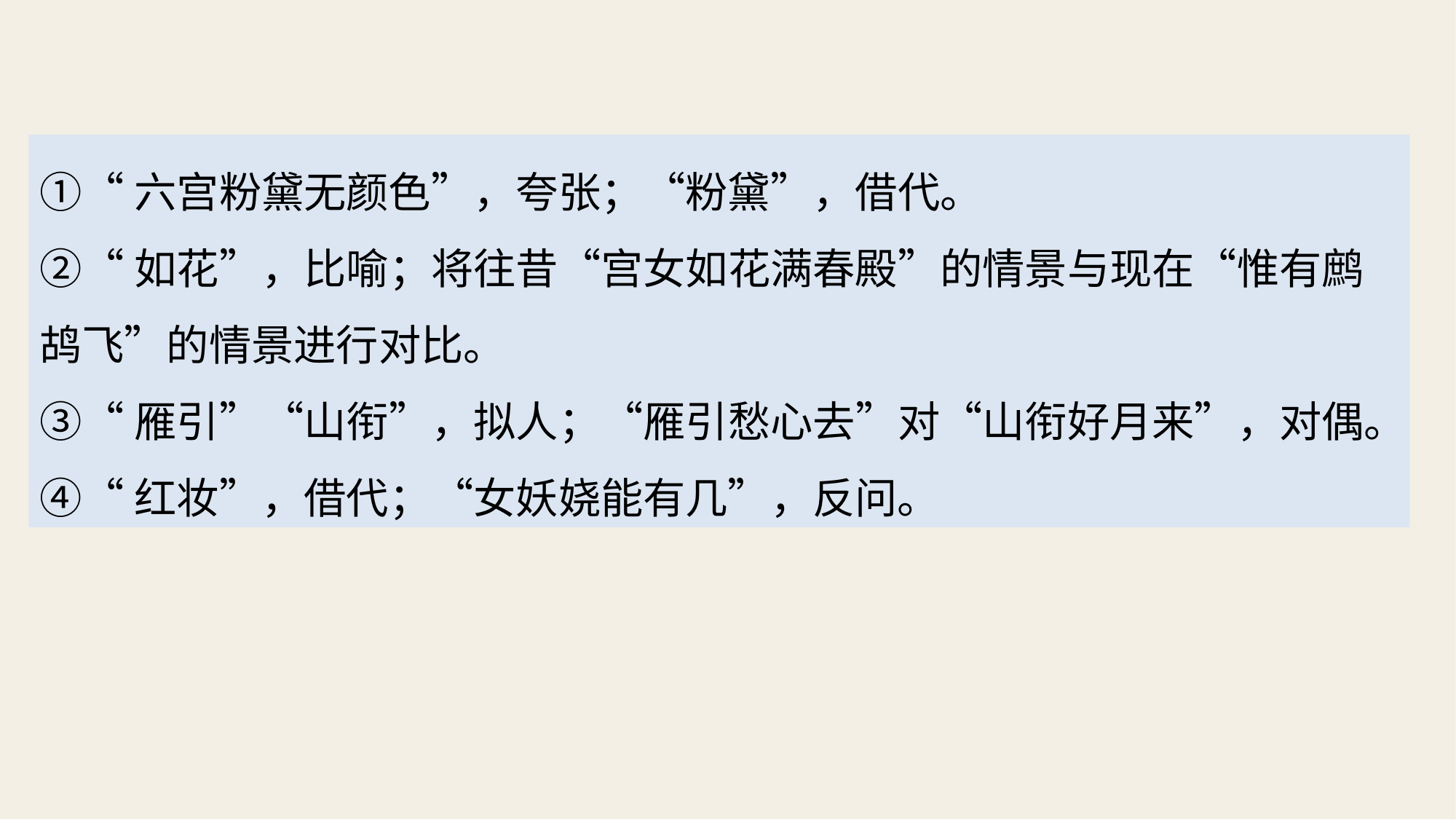

①“六宫粉黛无颜色”，夸张；“粉黛”，借代。
②“如花”，比喻；将往昔“宫女如花满春殿”的情景与现在“惟有鹧鸪飞”的情景进行对比。
③“雁引”“山衔”，拟人；“雁引愁心去”对“山衔好月来”，对偶。
④“红妆”，借代；“女妖娆能有几”，反问。